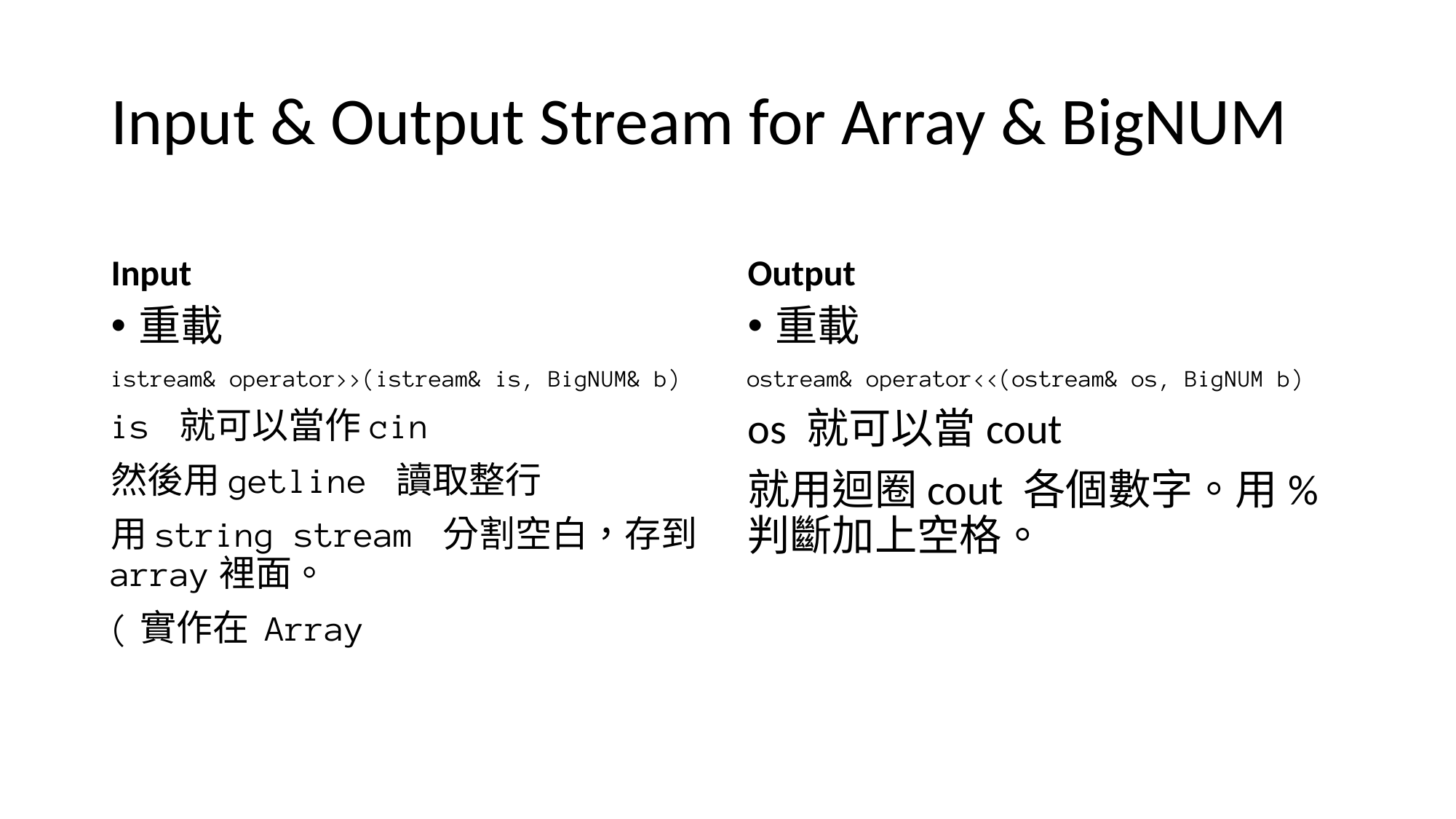

# Input & Output Stream for Array & BigNUM
Input
Output
重載
istream& operator>>(istream& is, BigNUM& b)
is 就可以當作cin
然後用getline 讀取整行
用string stream 分割空白，存到array裡面。
(實作在 Array
重載
ostream& operator<<(ostream& os, BigNUM b)
os 就可以當cout
就用迴圈cout 各個數字。用%判斷加上空格。